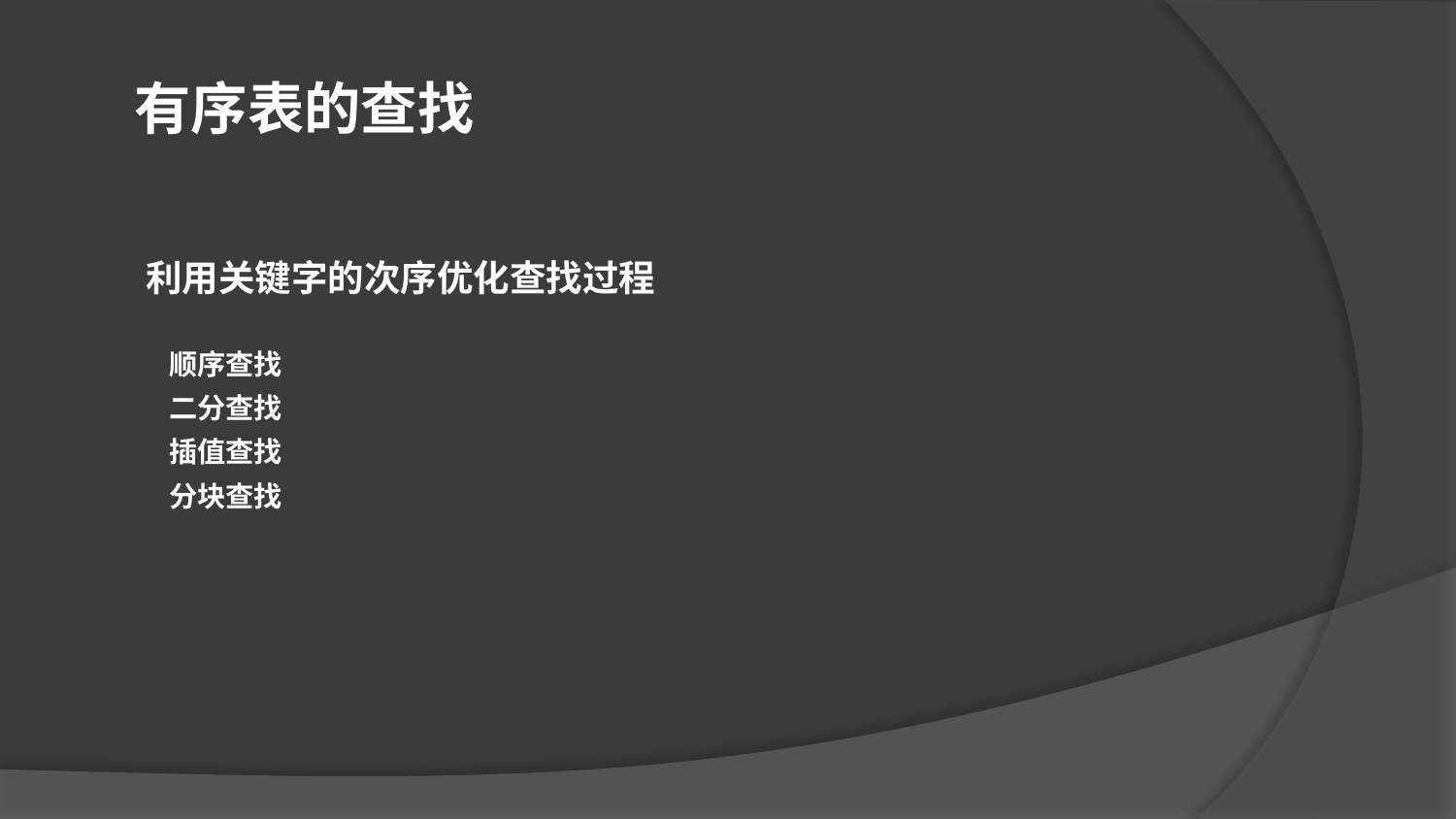

有序表的查找
利用关键字的次序优化查找过程
顺序查找
二分查找
插值查找
分块查找